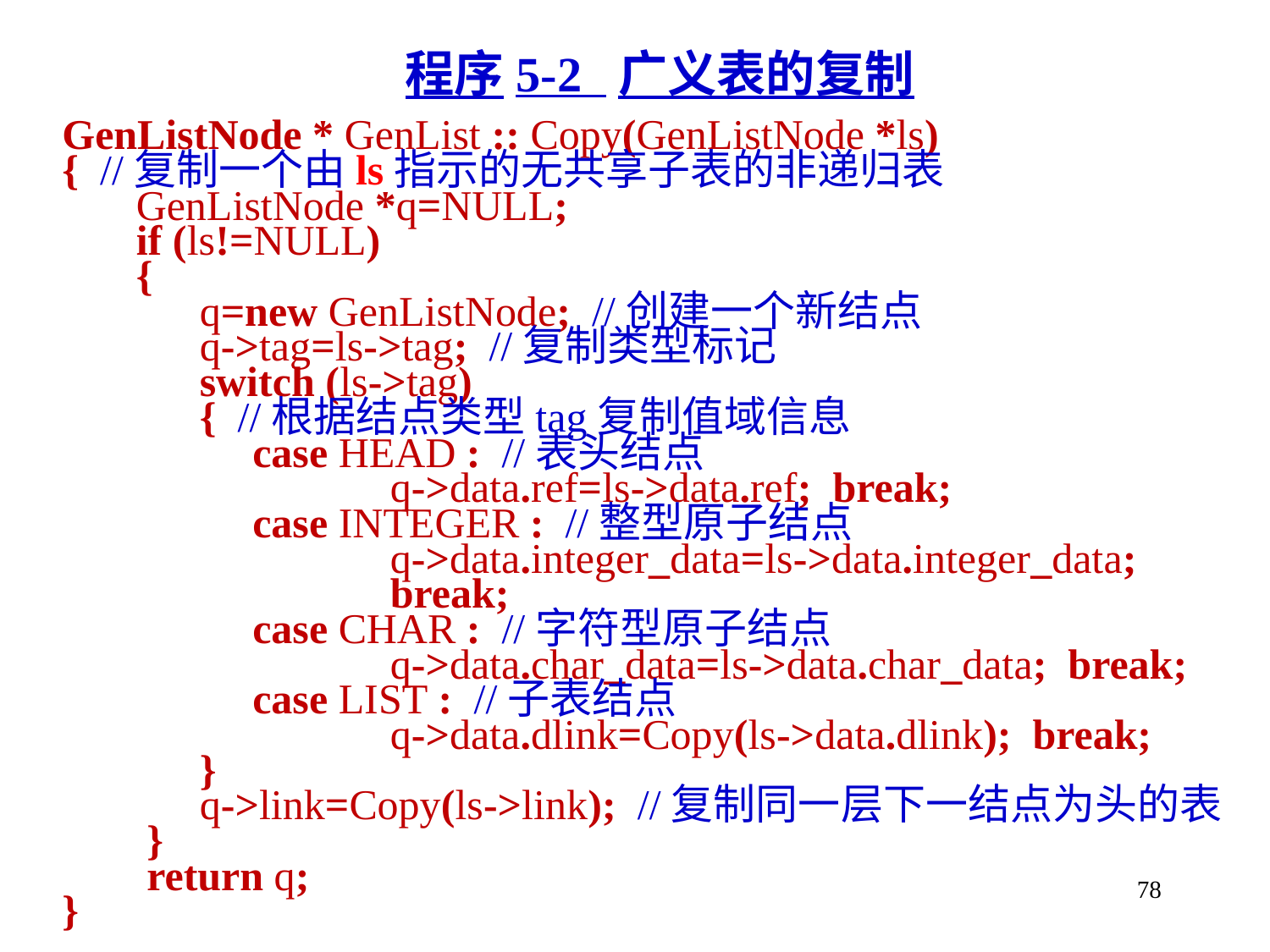

程序5-2  广义表的复制
GenListNode * GenList :: Copy(GenListNode *ls)
{  //复制一个由ls指示的无共享子表的非递归表
       GenListNode *q=NULL;
       if (ls!=NULL)
       {
	 q=new GenListNode;  //创建一个新结点
	 q->tag=ls->tag;  //复制类型标记
	 switch (ls->tag)
	 {  //根据结点类型tag复制值域信息
	      case HEAD :  //表头结点
                               q->data.ref=ls->data.ref;  break;
	      case INTEGER :  //整型原子结点
                               q->data.integer_data=ls->data.integer_data;
		       break;
	      case CHAR :  //字符型原子结点
                               q->data.char_data=ls->data.char_data;  break;
	      case LIST :  //子表结点
                               q->data.dlink=Copy(ls->data.dlink);  break;
	 }
	 q->link=Copy(ls->link);  //复制同一层下一结点为头的表
        }
        return q;
}
78